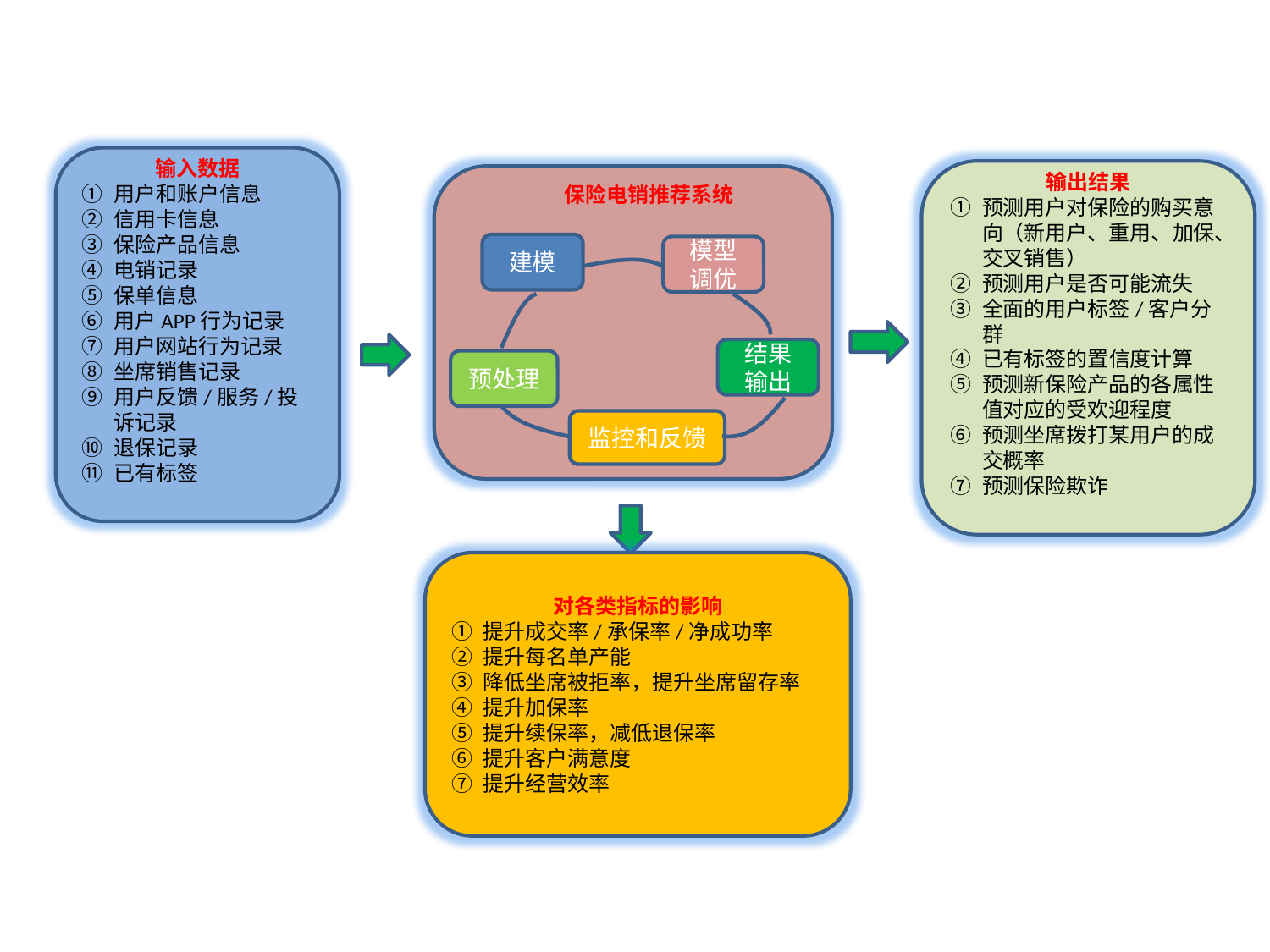

输入数据
用户和账户信息
信用卡信息
保险产品信息
电销记录
保单信息
用户APP行为记录
用户网站行为记录
坐席销售记录
用户反馈/服务/投诉记录
退保记录
已有标签

输出结果
预测用户对保险的购买意向（新用户、重用、加保、交叉销售）
预测用户是否可能流失
全面的用户标签/客户分群
已有标签的置信度计算
预测新保险产品的各属性值对应的受欢迎程度
预测坐席拨打某用户的成交概率
预测保险欺诈

                    保险电销推荐系统

建模
模型调优

结果输出
预处理

监控和反馈

对各类指标的影响
提升成交率/承保率/净成功率
提升每名单产能
降低坐席被拒率，提升坐席留存率
提升加保率
提升续保率，减低退保率
提升客户满意度
提升经营效率